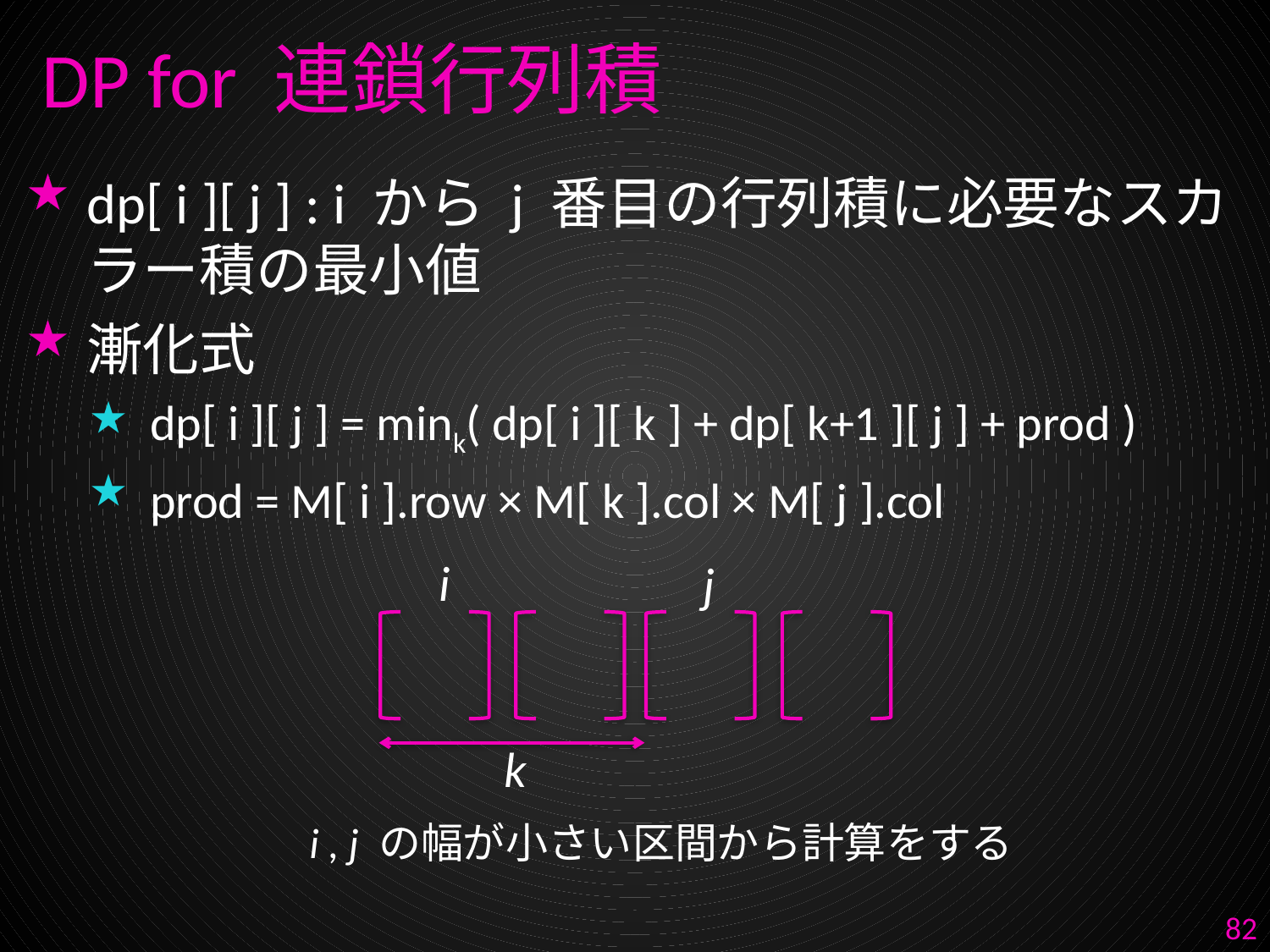

# DP for 連鎖行列積
dp[ i ][ j ] : i から j 番目の行列積に必要なスカラー積の最小値
漸化式
dp[ i ][ j ] = mink( dp[ i ][ k ] + dp[ k+1 ][ j ] + prod )
prod = M[ i ].row × M[ k ].col × M[ j ].col
i
j

k
i , j の幅が小さい区間から計算をする
82